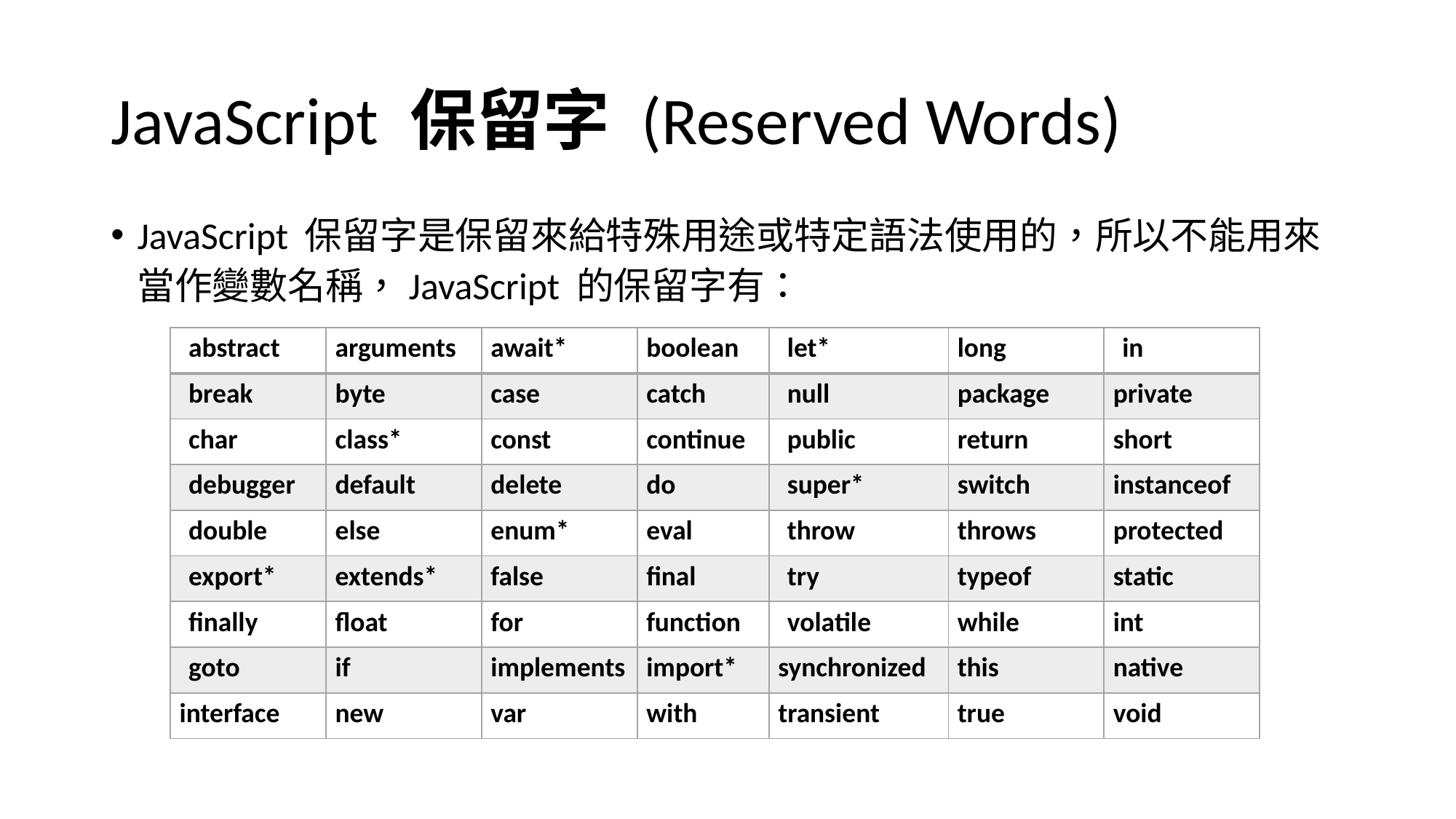

# JavaScript 保留字 (Reserved Words)
JavaScript 保留字是保留來給特殊用途或特定語法使用的，所以不能用來當作變數名稱，JavaScript 的保留字有：
| abstract | arguments | await\* | boolean | let\* | long | in |
| --- | --- | --- | --- | --- | --- | --- |
| break | byte | case | catch | null | package | private |
| char | class\* | const | continue | public | return | short |
| debugger | default | delete | do | super\* | switch | instanceof |
| double | else | enum\* | eval | throw | throws | protected |
| export\* | extends\* | false | final | try | typeof | static |
| finally | float | for | function | volatile | while | int |
| goto | if | implements | import\* | synchronized | this | native |
| interface | new | var | with | transient | true | void |